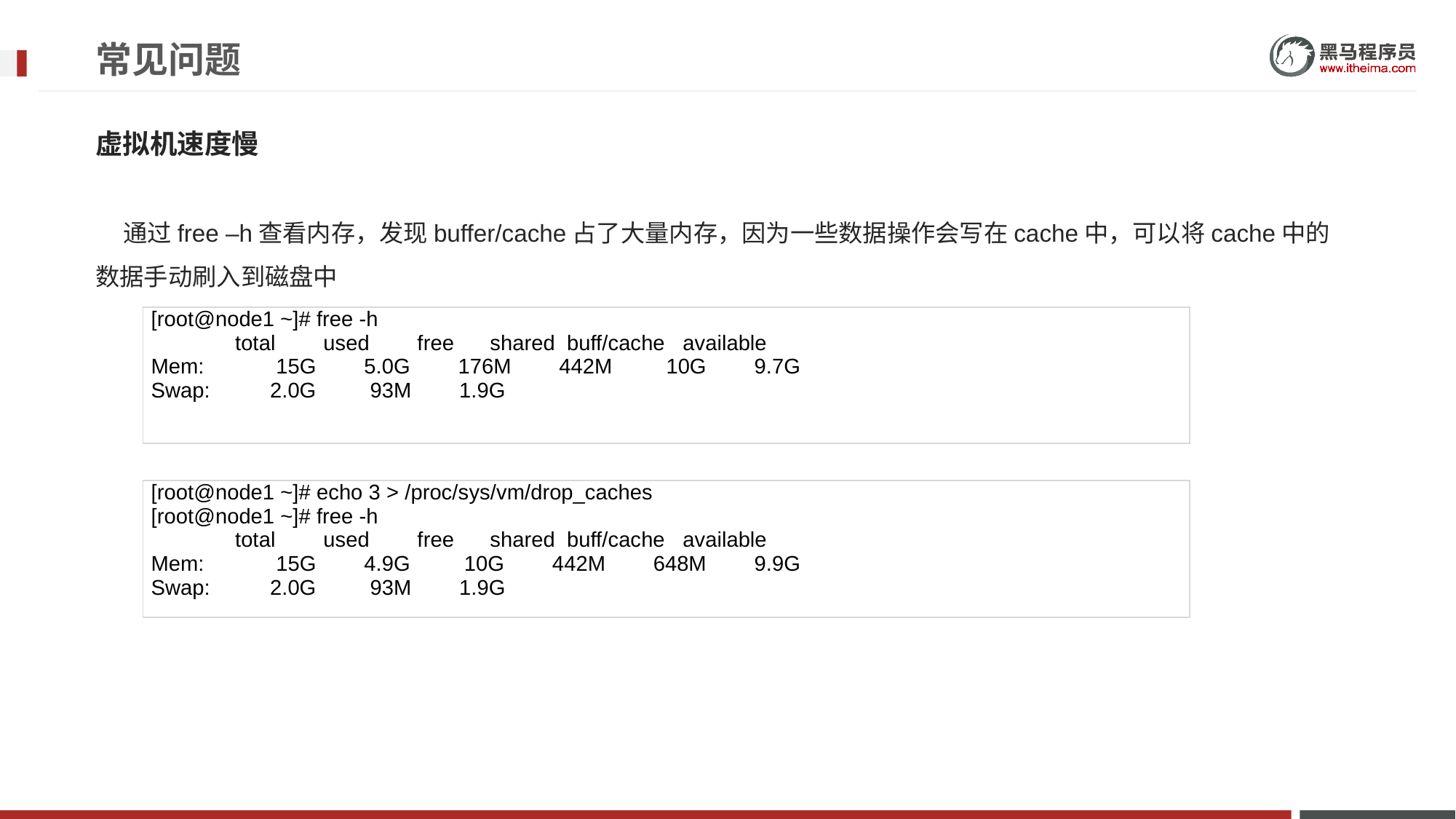

# 常见问题
虚拟机速度慢
    通过free –h查看内存，发现buffer/cache占了大量内存，因为一些数据操作会写在cache中，可以将cache中的数据手动刷入到磁盘中

| [root@node1 ~]# free -h total used free shared buff/cache available Mem: 15G 5.0G 176M 442M 10G 9.7G Swap: 2.0G 93M 1.9G |
| --- |
| [root@node1 ~]# echo 3 > /proc/sys/vm/drop\_caches [root@node1 ~]# free -h total used free shared buff/cache available Mem: 15G 4.9G 10G 442M 648M 9.9G Swap: 2.0G 93M 1.9G |
| --- |